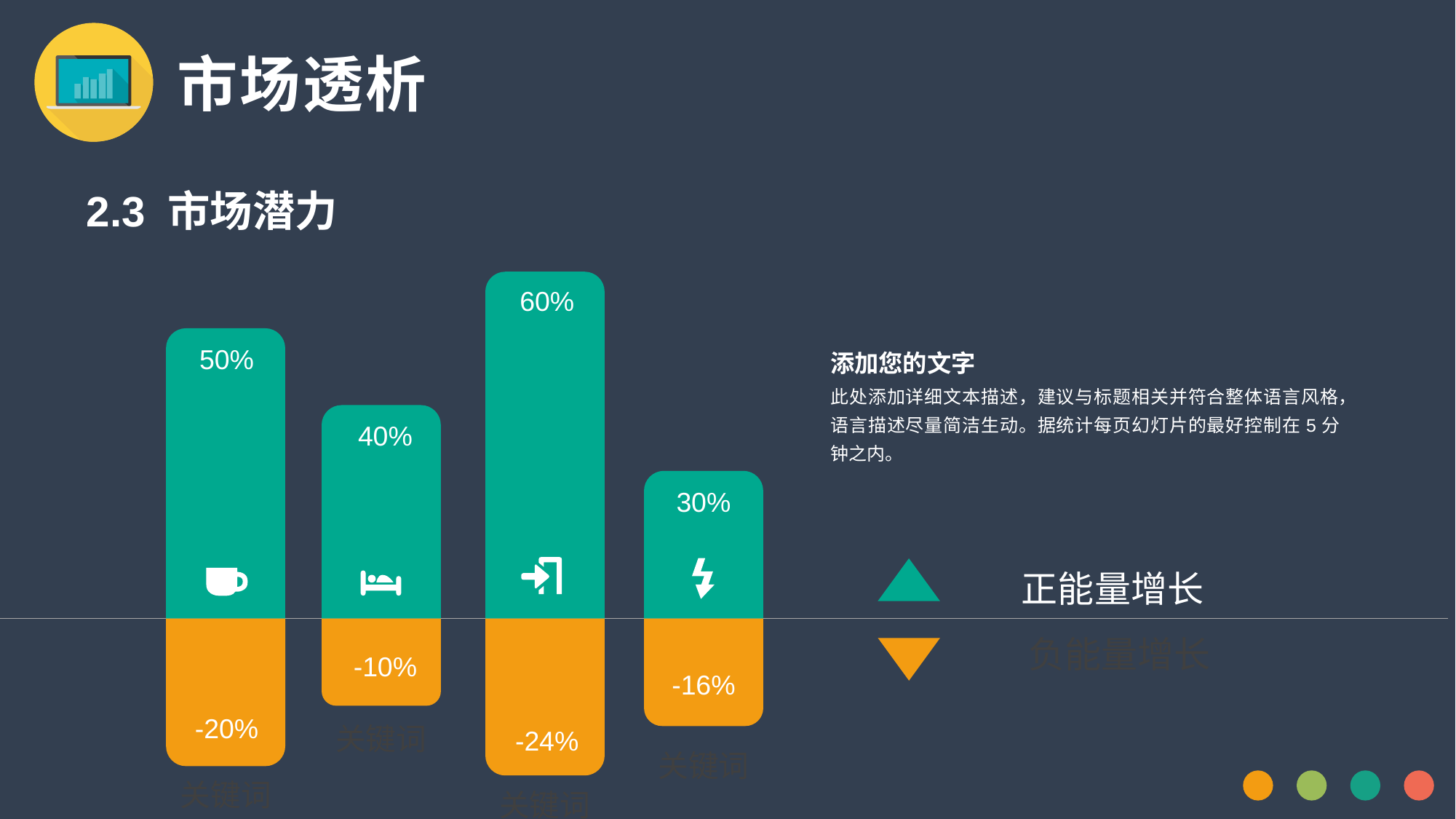

市场透析
2.3 市场潜力

60%

50%

添加您的文字
此处添加详细文本描述，建议与标题相关并符合整体语言风格，语言描述尽量简洁生动。据统计每页幻灯片的最好控制在5分钟之内。

40%

30%

正能量增长
负能量增长

-10%
关键词

-16%
关键词

-24%
关键词

-20%
关键词